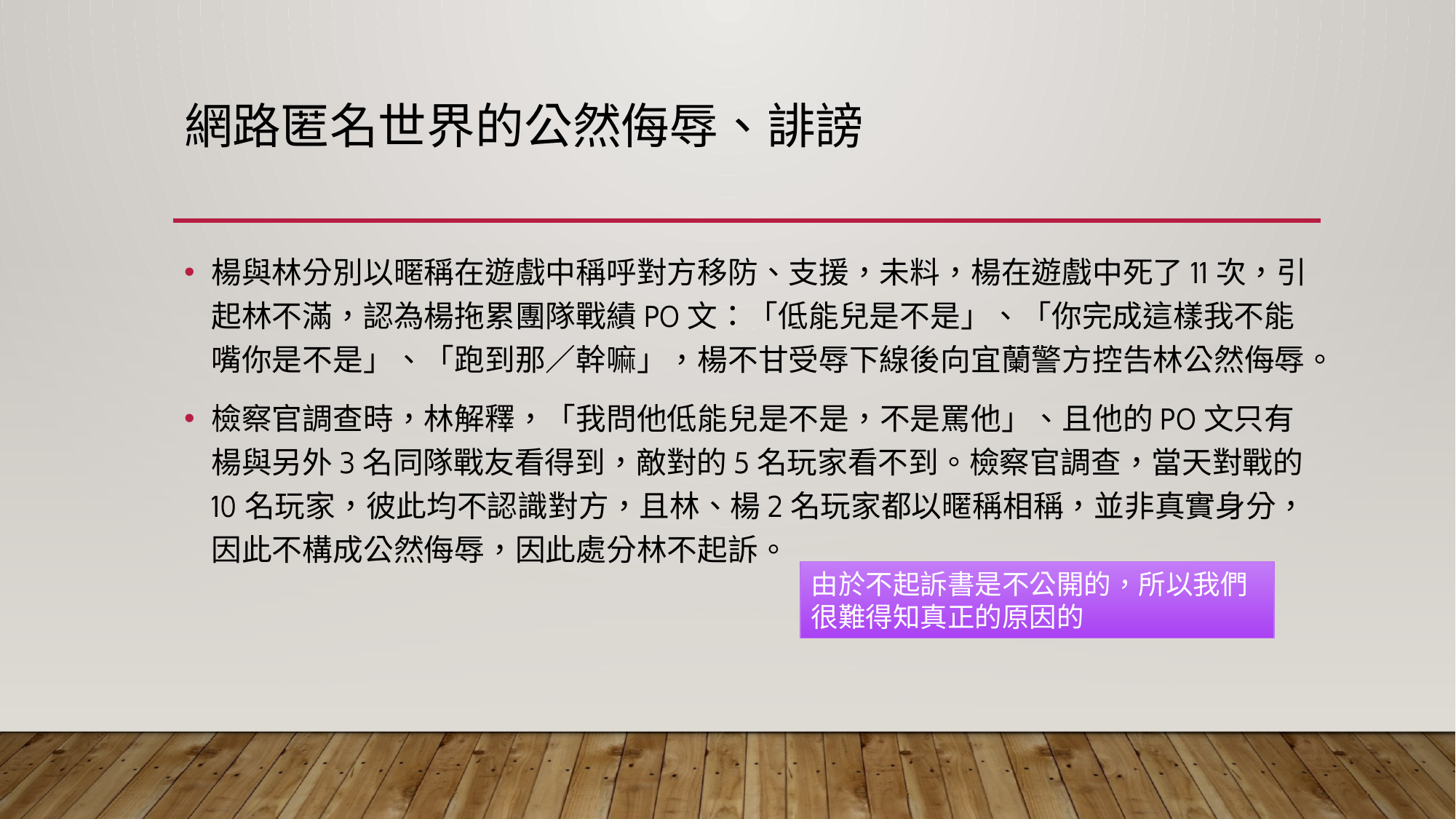

# 網路匿名世界的公然侮辱、誹謗
楊與林分別以暱稱在遊戲中稱呼對方移防、支援，未料，楊在遊戲中死了11次，引起林不滿，認為楊拖累團隊戰績PO文：「低能兒是不是」、「你完成這樣我不能嘴你是不是」、「跑到那／幹嘛」，楊不甘受辱下線後向宜蘭警方控告林公然侮辱。
檢察官調查時，林解釋，「我問他低能兒是不是，不是罵他」、且他的PO文只有楊與另外3名同隊戰友看得到，敵對的5名玩家看不到。檢察官調查，當天對戰的10名玩家，彼此均不認識對方，且林、楊2名玩家都以暱稱相稱，並非真實身分，因此不構成公然侮辱，因此處分林不起訴。

由於不起訴書是不公開的，所以我們很難得知真正的原因的